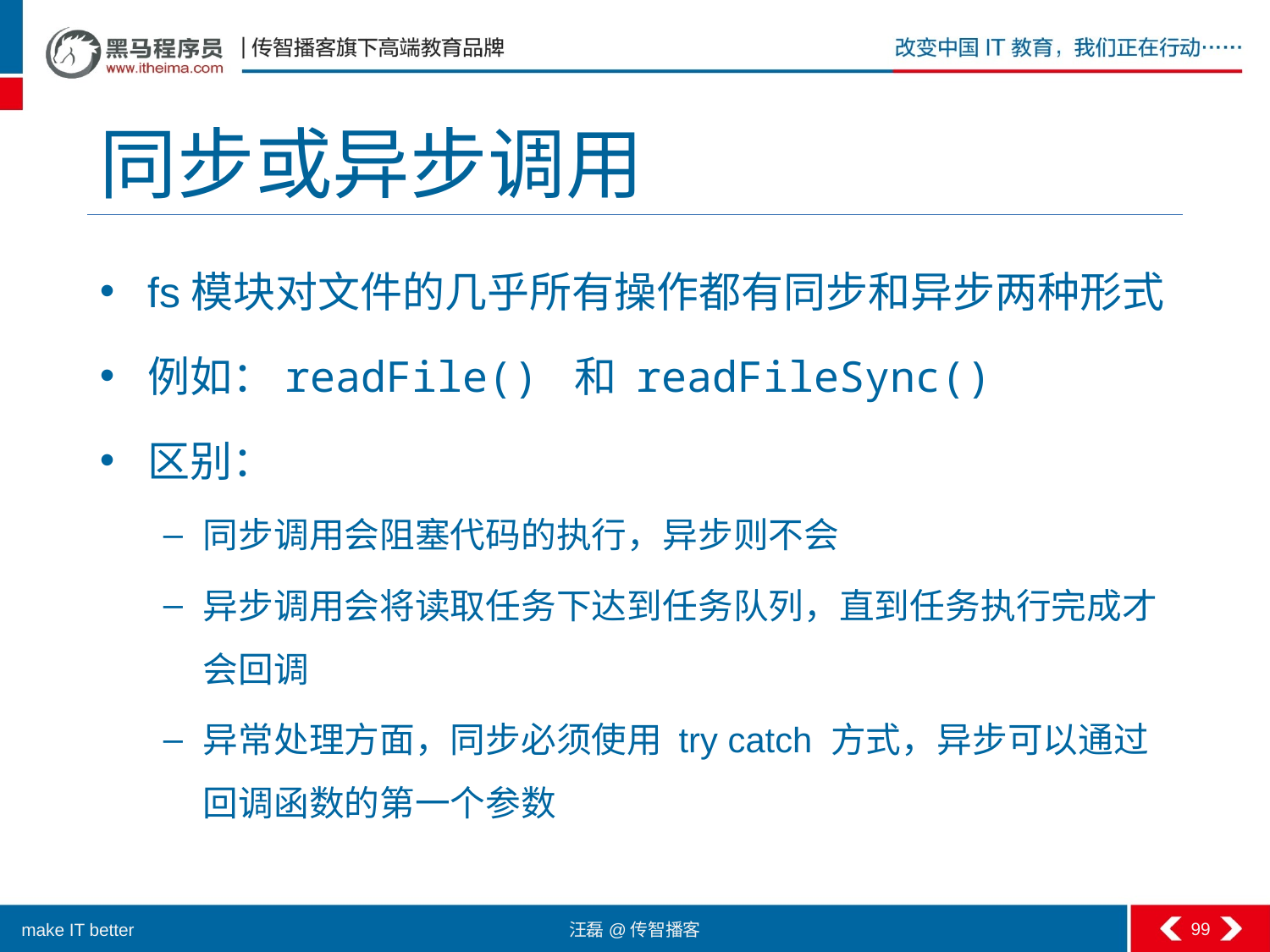

# 同步或异步调用
fs模块对文件的几乎所有操作都有同步和异步两种形式
例如：readFile() 和 readFileSync()
区别：
同步调用会阻塞代码的执行，异步则不会
异步调用会将读取任务下达到任务队列，直到任务执行完成才会回调
异常处理方面，同步必须使用 try catch 方式，异步可以通过回调函数的第一个参数
99
汪磊@传智播客
make IT better